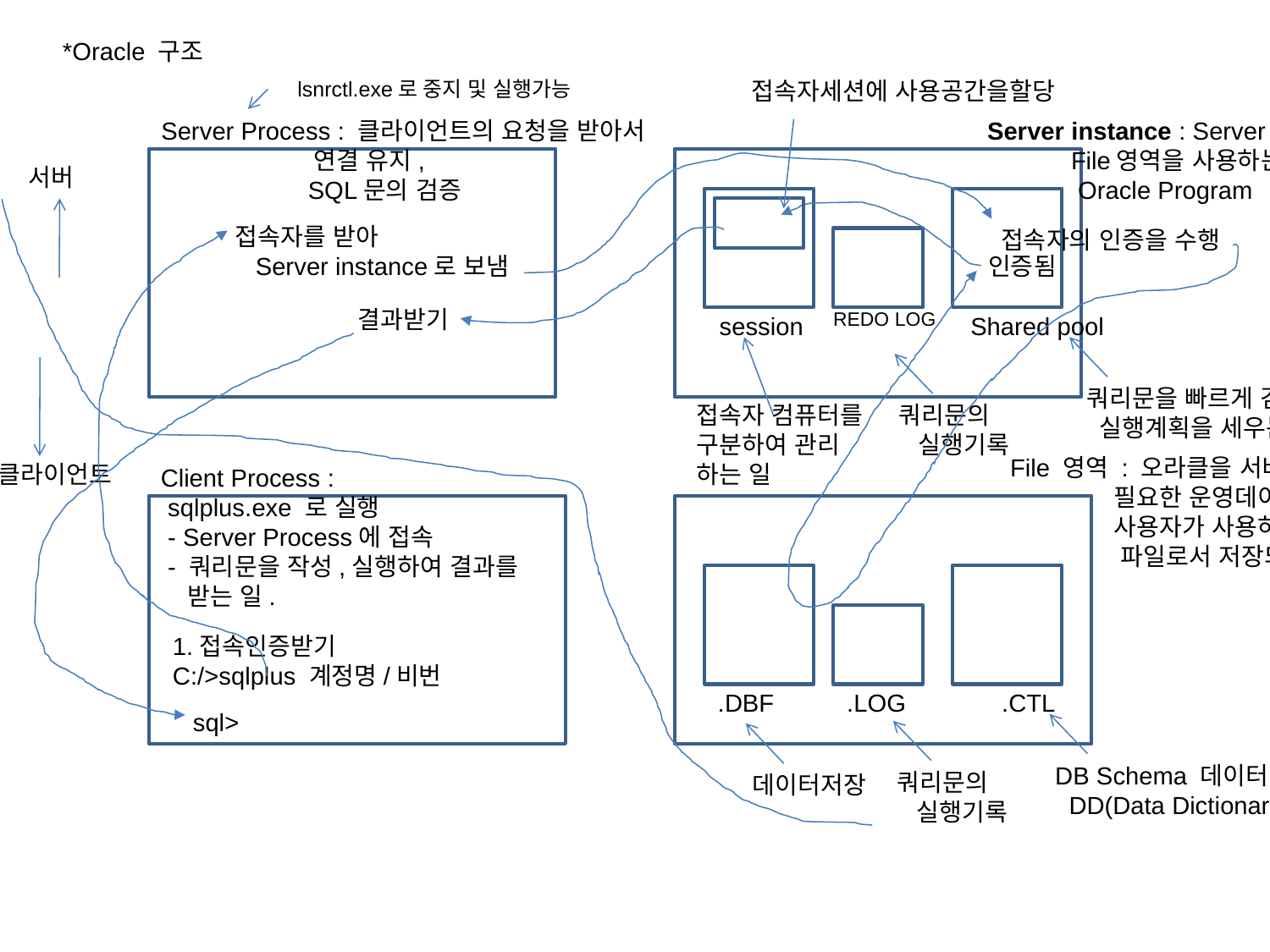

*Oracle 구조
lsnrctl.exe로 중지 및 실행가능
접속자세션에 사용공간을할당
Server Process : 클라이언트의 요청을 받아서
                     연결 유지,
                     SQL문의 검증
Server instance : Server Process의 요청을 받아
            File영역을 사용하는
             Oracle Program

서버

접속자를 받아
   Server instance로 보냄
접속자의 인증을 수행

인증됨
결과받기
REDO LOG
session
Shared pool

쿼리문을 빠르게 검색하기 위해
 실행계획을 세우는 일

쿼리문의
  실행기록
접속자 컴퓨터를
구분하여 관리
하는 일
File 영역 : 오라클을 서비스하기 위해
              필요한 운영데이터,
              사용자가 사용하는 공용데이터가
               파일로서 저장되는 영역
클라이언트
Client Process :
 sqlplus.exe 로 실행
 - Server Process에 접속
 - 쿼리문을 작성,실행하여 결과를
   받는 일.

1.접속인증받기
C:/>sqlplus 계정명/비번
.DBF
.LOG
.CTL
sql>
DB Schema 데이터베이스의
  DD(Data Dictionary) 저장
쿼리문의
  실행기록
데이터저장